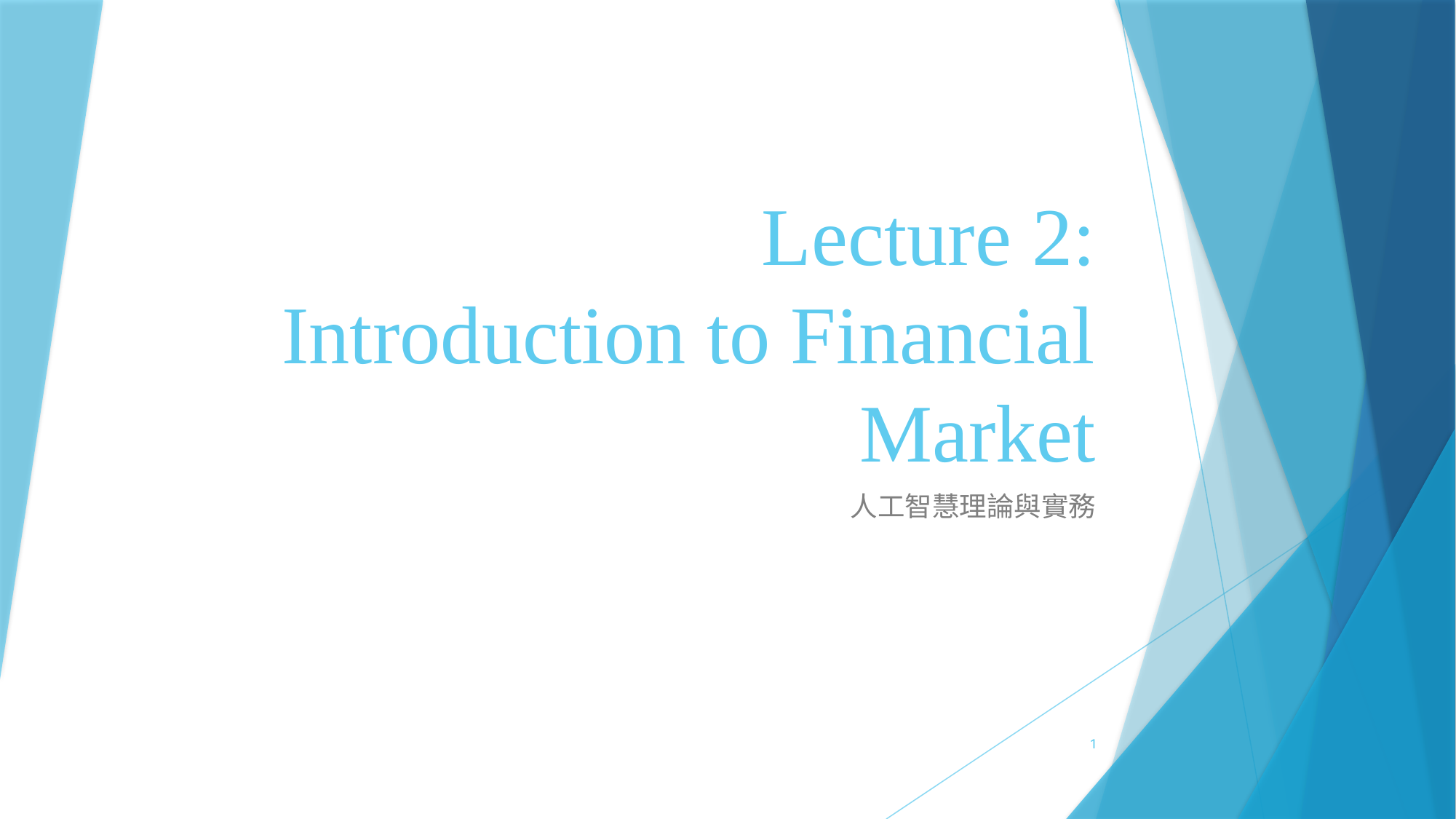

# Lecture 2: Introduction to Financial Market
人工智慧理論與實務
1